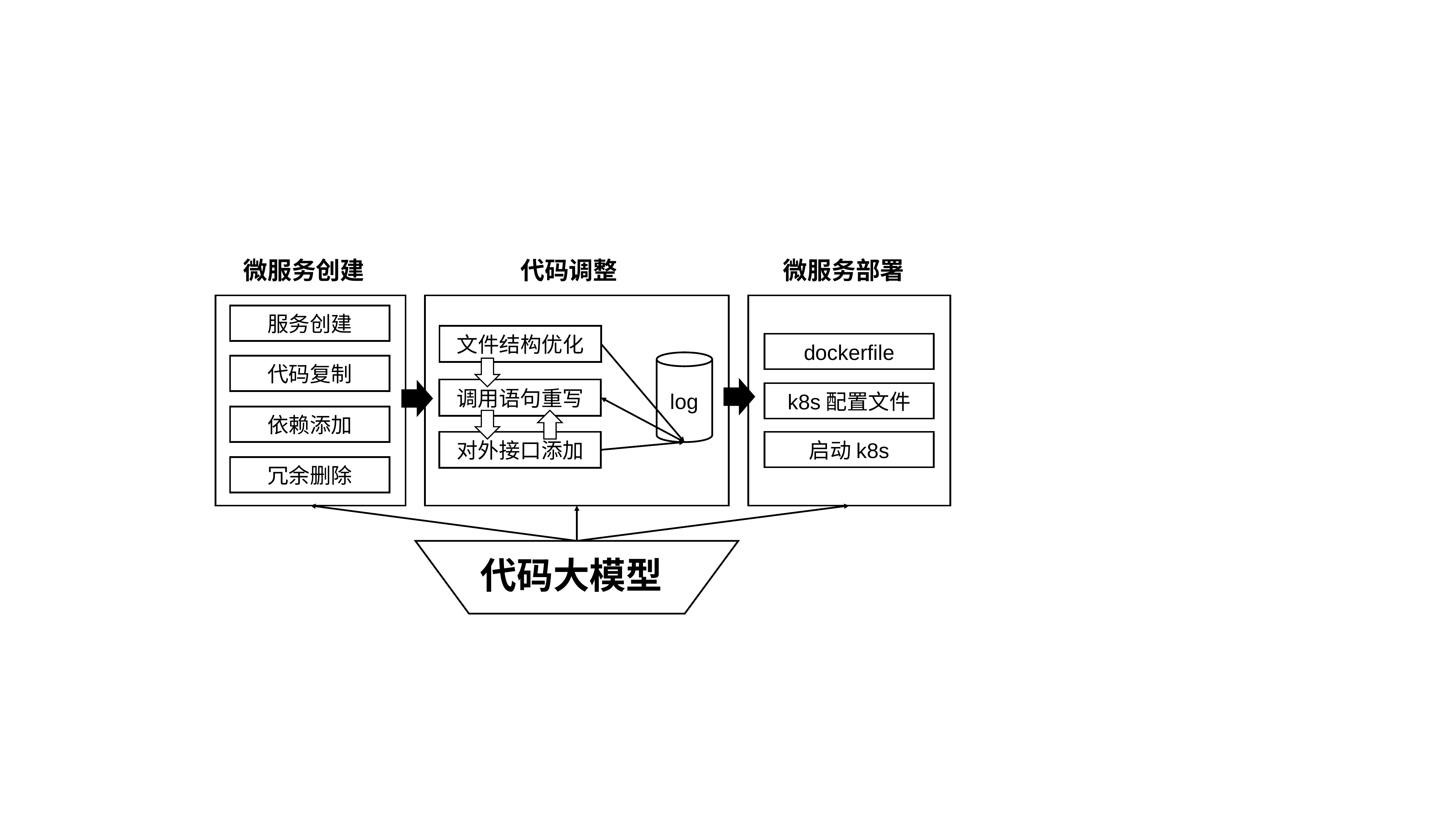

代码调整
微服务部署
微服务创建

服务创建
文件结构优化
dockerfile
log
代码复制

调用语句重写

k8s配置文件
依赖添加

启动k8s
对外接口添加
冗余删除

代码大模型